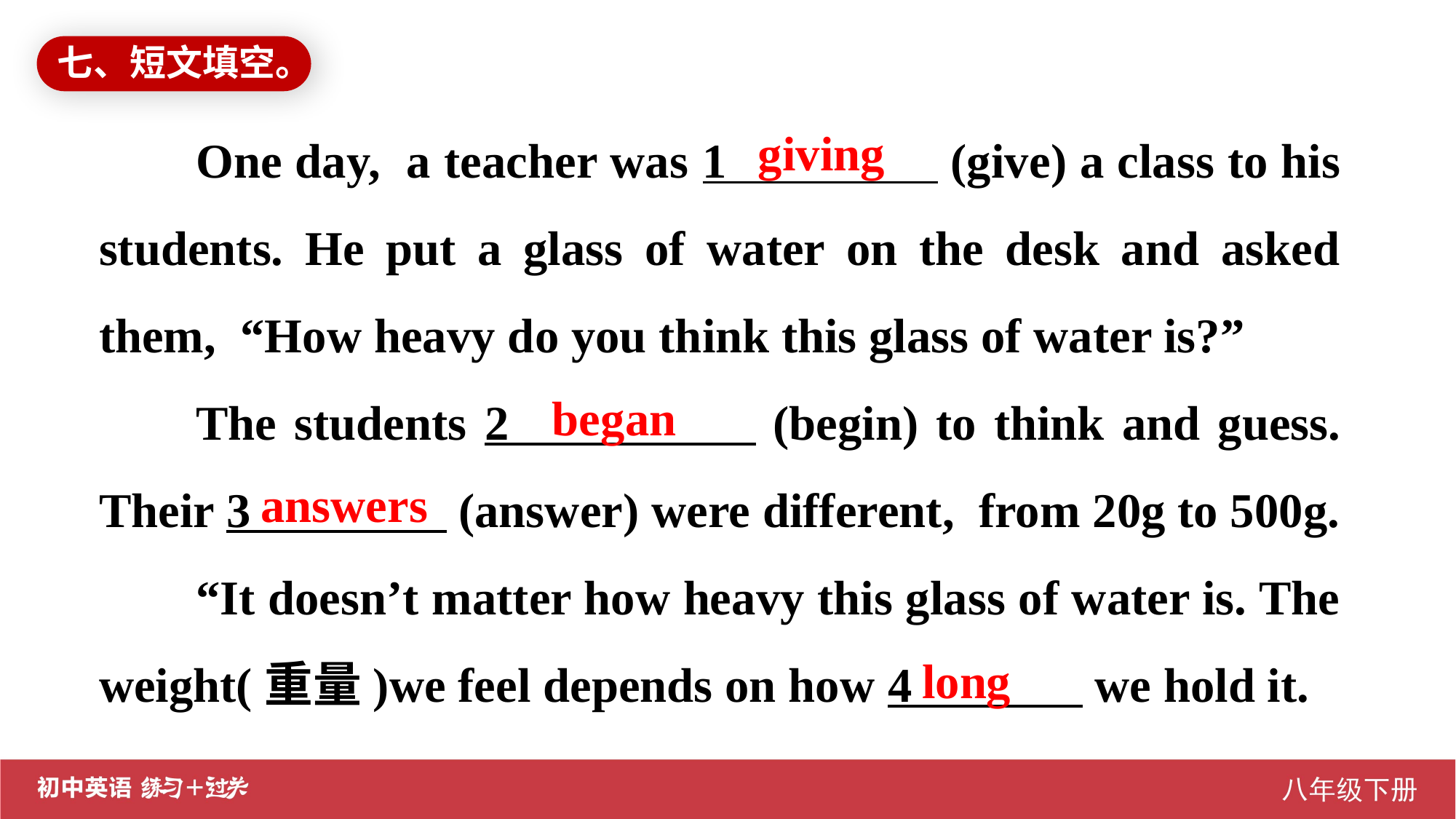

七、短文填空。

One day,  a teacher was 1                 (give) a class to his students. He put a glass of water on the desk and asked them,  “How heavy do you think this glass of water is?”
The students 2               (begin) to think and guess. Their 3                 (answer) were different,  from 20g to 500g.
“It doesn’t matter how heavy this glass of water is. The weight(重量)we feel depends on how 4               we hold it.
giving
began
answers
long